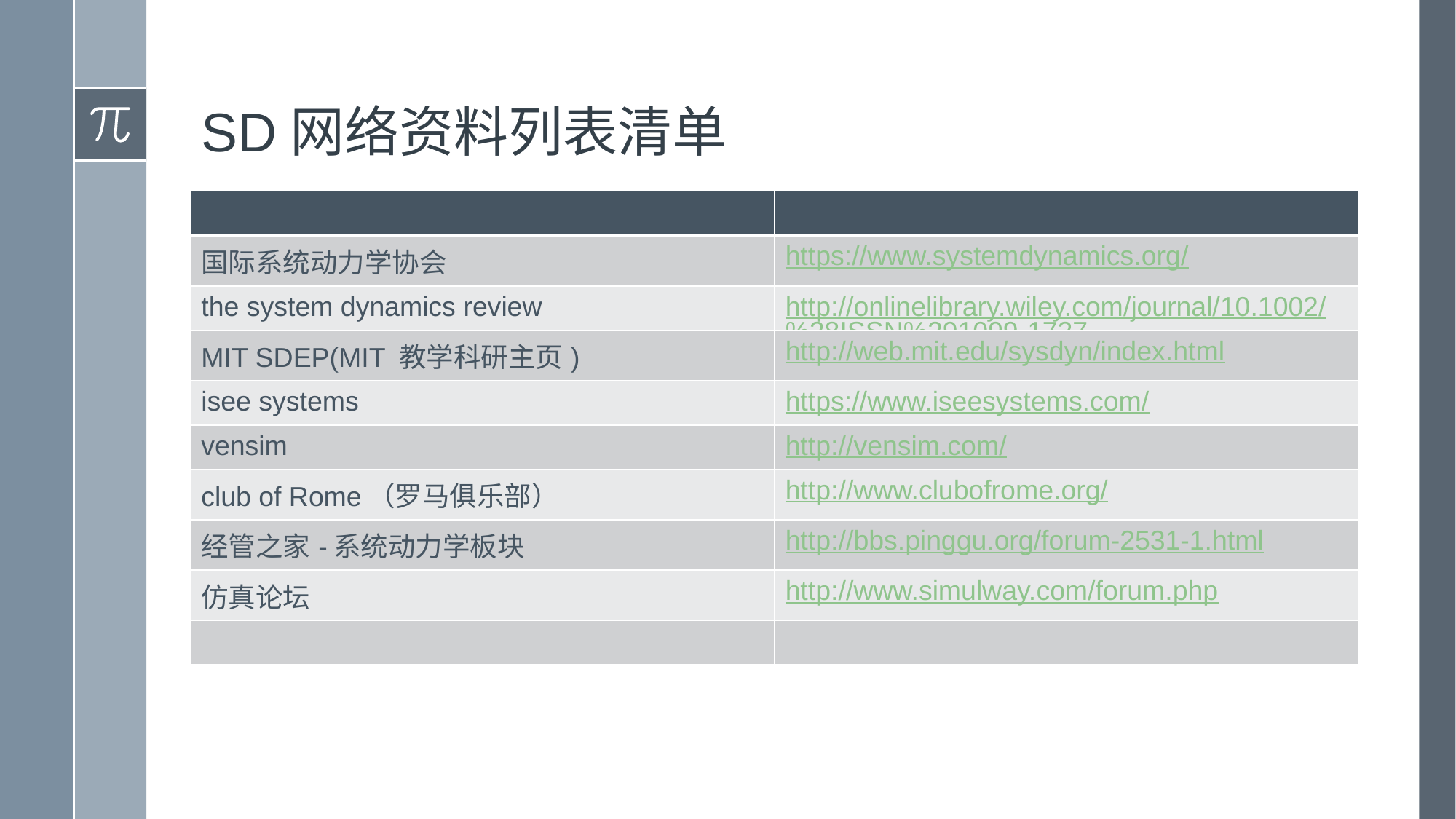

# SD网络资料列表清单
|  |  |
| --- | --- |
| 国际系统动力学协会 | https://www.systemdynamics.org/ |
| the system dynamics review | http://onlinelibrary.wiley.com/journal/10.1002/%28ISSN%291099-1727 |
| MIT SDEP(MIT 教学科研主页) | http://web.mit.edu/sysdyn/index.html |
| isee systems | https://www.iseesystems.com/ |
| vensim | http://vensim.com/ |
| club of Rome（罗马俱乐部） | http://www.clubofrome.org/ |
| 经管之家-系统动力学板块 | http://bbs.pinggu.org/forum-2531-1.html |
| 仿真论坛 | http://www.simulway.com/forum.php |
|  |  |